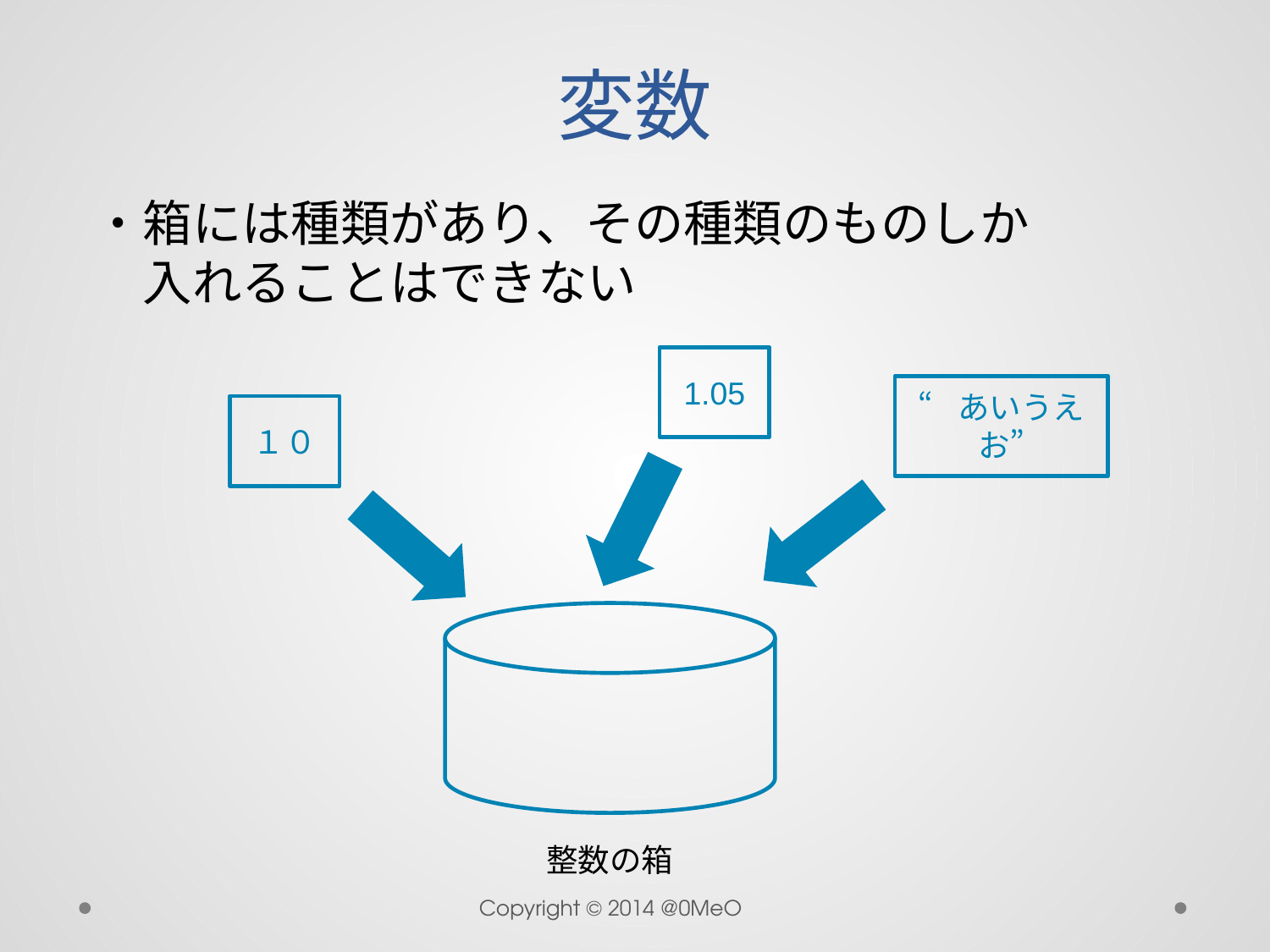

# 変数
・箱には種類があり、その種類のものしか
　入れることはできない
1.05
“あいうえお”
１０

整数の箱